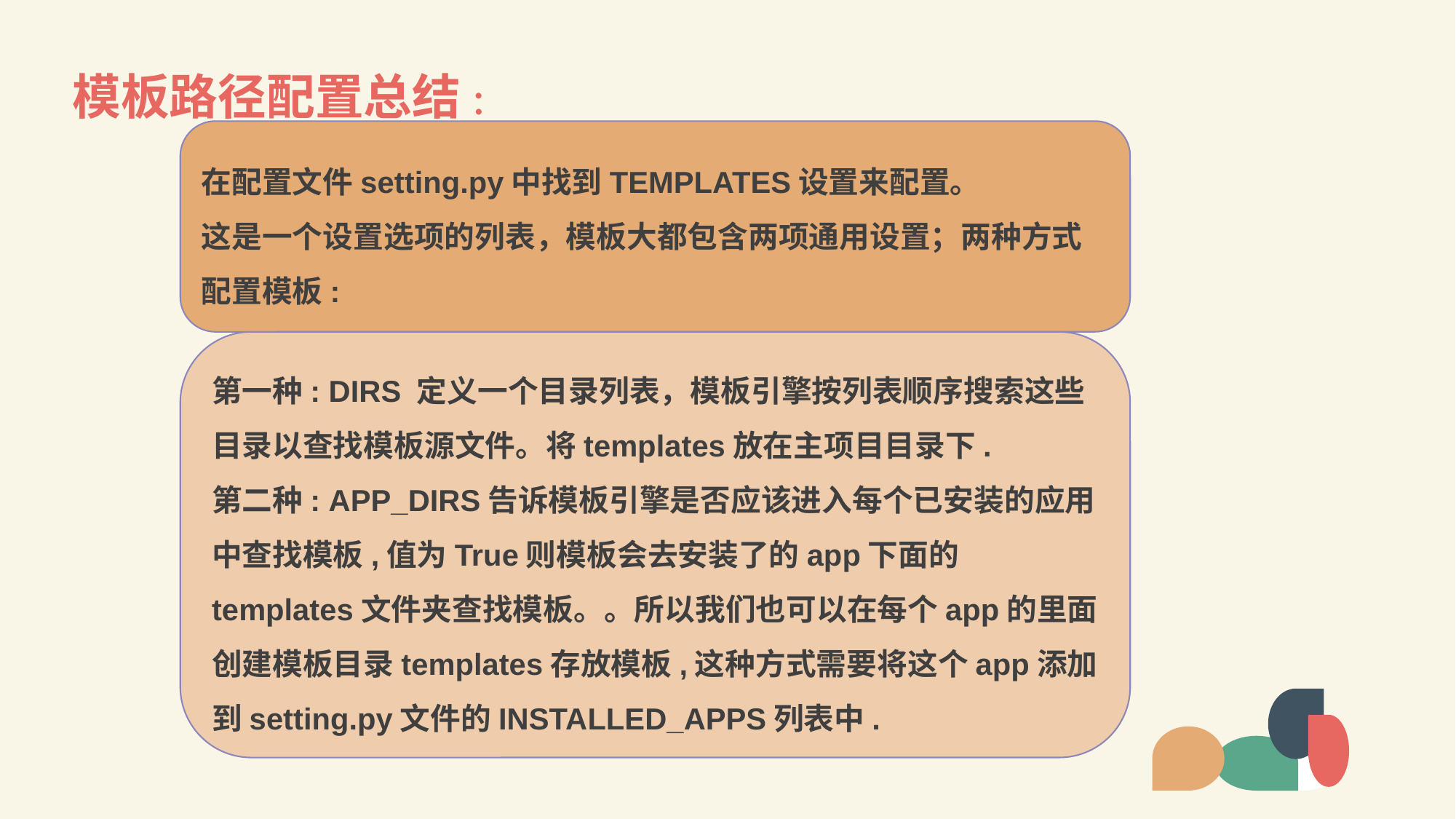

# 模板路径配置总结:
在配置文件setting.py中找到TEMPLATES设置来配置。
这是一个设置选项的列表，模板大都包含两项通用设置；两种方式配置模板:
第一种: DIRS 定义一个目录列表，模板引擎按列表顺序搜索这些目录以查找模板源文件。将templates放在主项目目录下.
第二种: APP_DIRS告诉模板引擎是否应该进入每个已安装的应用中查找模板,值为True则模板会去安装了的app下面的templates文件夹查找模板。。所以我们也可以在每个app的里面创建模板目录templates存放模板,这种方式需要将这个app添加到setting.py文件的INSTALLED_APPS列表中.

LOREM